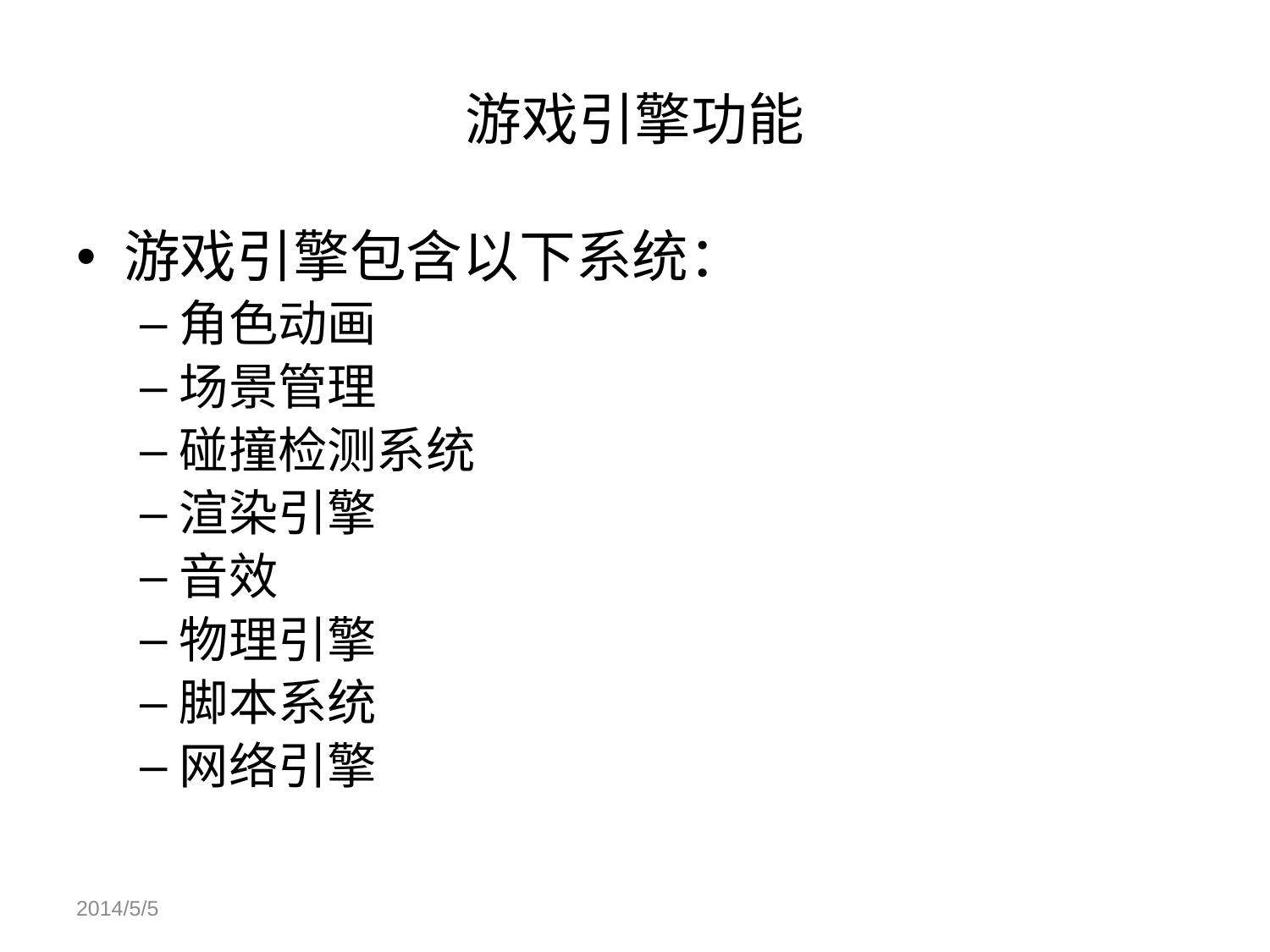

# 游戏引擎功能
游戏引擎包含以下系统：
角色动画
场景管理
碰撞检测系统
渲染引擎
音效
物理引擎
脚本系统
网络引擎
2014/5/5